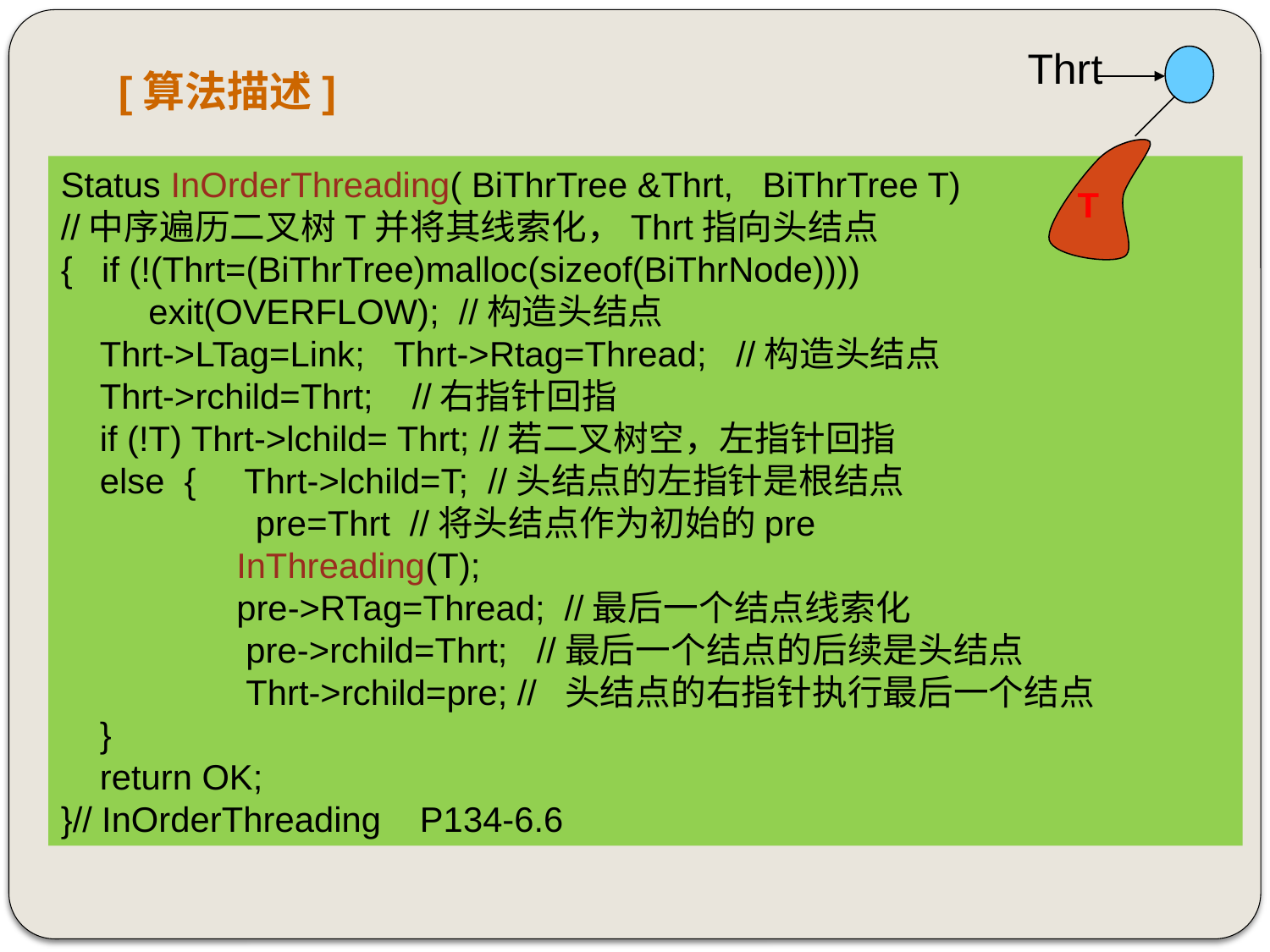

Thrt

T
[算法描述]
Status InOrderThreading( BiThrTree &Thrt,   BiThrTree T)
//中序遍历二叉树T并将其线索化，Thrt指向头结点
{   if (!(Thrt=(BiThrTree)malloc(sizeof(BiThrNode))))
         exit(OVERFLOW);  //构造头结点
    Thrt->LTag=Link;   Thrt->Rtag=Thread;   //构造头结点
    Thrt->rchild=Thrt;    //右指针回指
    if (!T) Thrt->lchild= Thrt; //若二叉树空，左指针回指
    else  {     Thrt->lchild=T;  //头结点的左指针是根结点
                    pre=Thrt  //将头结点作为初始的pre
	     InThreading(T);
	     pre->RTag=Thread;  //最后一个结点线索化
                   pre->rchild=Thrt;   //最后一个结点的后续是头结点
                   Thrt->rchild=pre; //  头结点的右指针执行最后一个结点
    }
    return OK;
}// InOrderThreading    P134-6.6